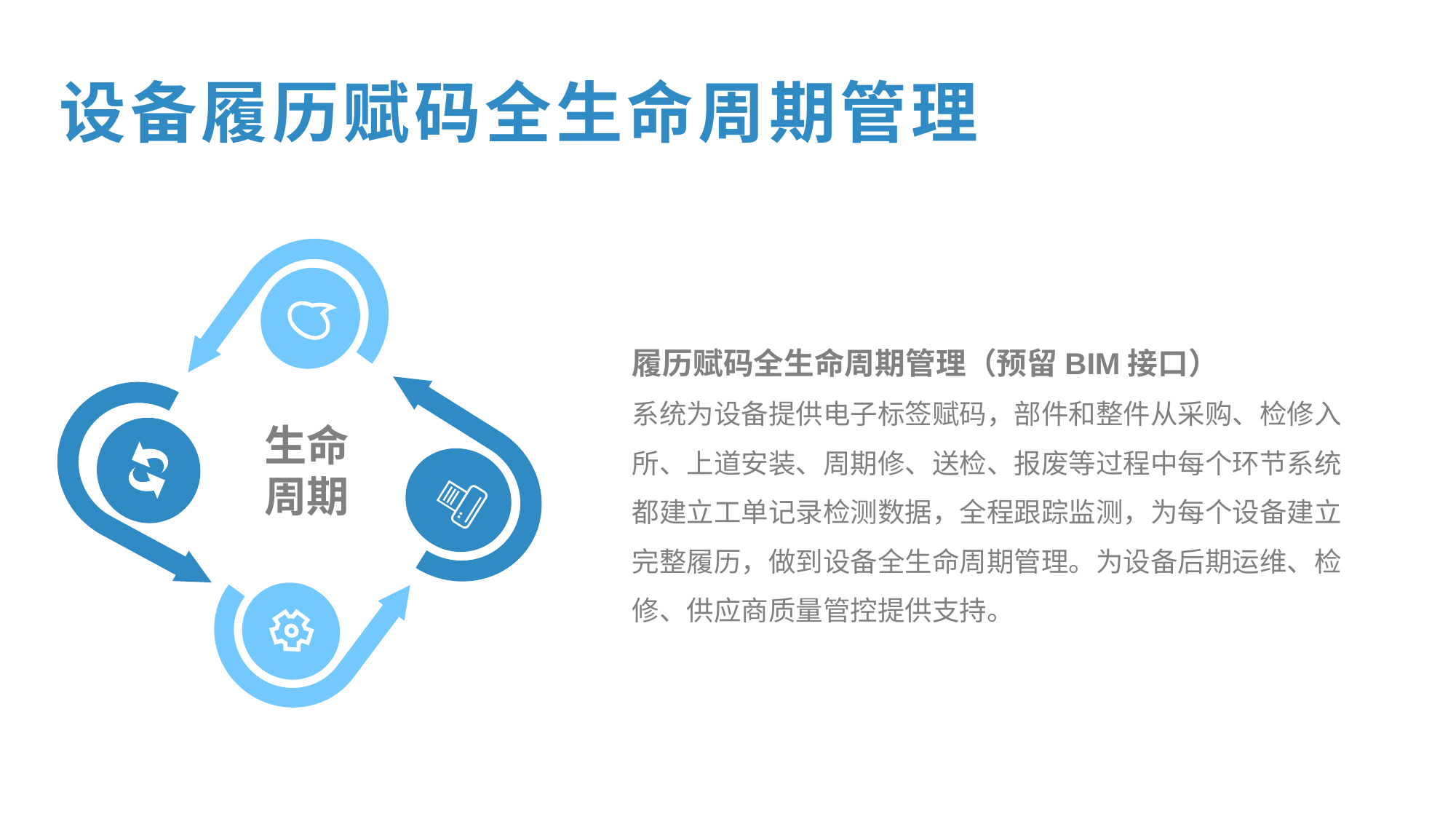

设备履历赋码全生命周期管理

履历赋码全生命周期管理（预留BIM接口）
系统为设备提供电子标签赋码，部件和整件从采购、检修入所、上道安装、周期修、送检、报废等过程中每个环节系统都建立工单记录检测数据，全程跟踪监测，为每个设备建立完整履历，做到设备全生命周期管理。为设备后期运维、检修、供应商质量管控提供支持。

生命周期